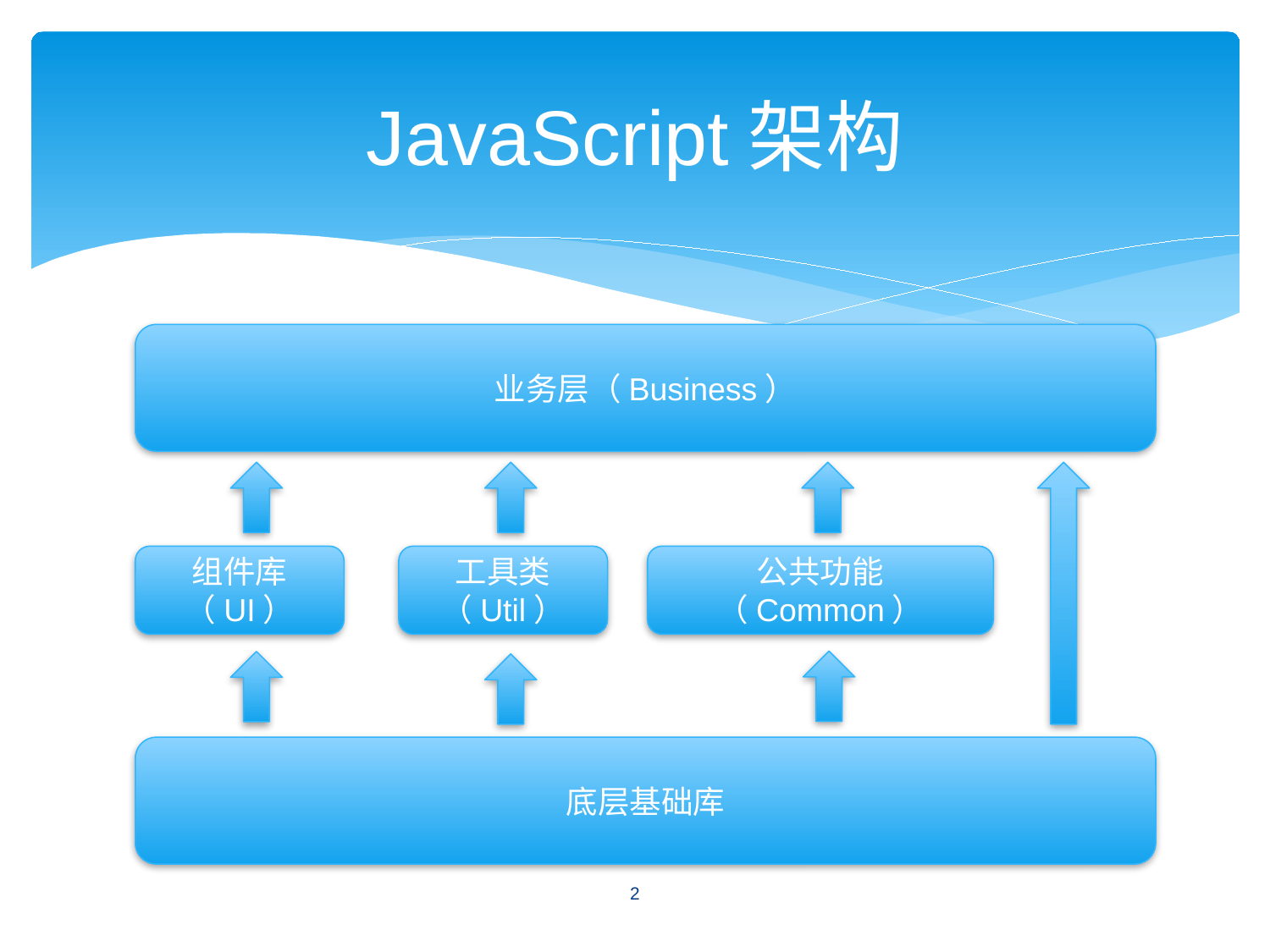

# JavaScript架构
业务层（Business）

组件库（UI）
工具类（Util）
公共功能（Common）

底层基础库
2